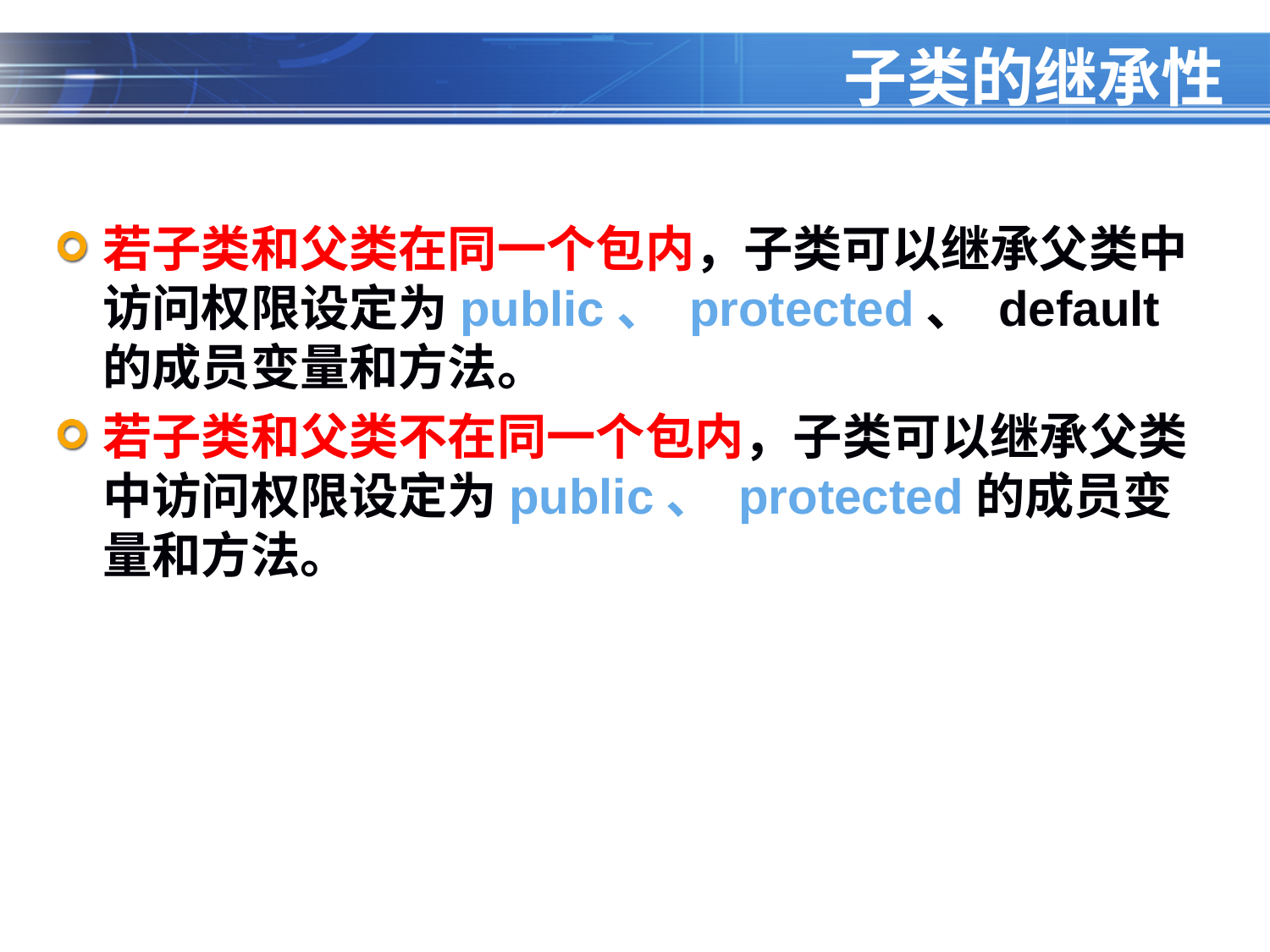

# 子类的继承性
若子类和父类在同一个包内，子类可以继承父类中访问权限设定为public、 protected、 default的成员变量和方法。
若子类和父类不在同一个包内，子类可以继承父类中访问权限设定为public、 protected的成员变量和方法。